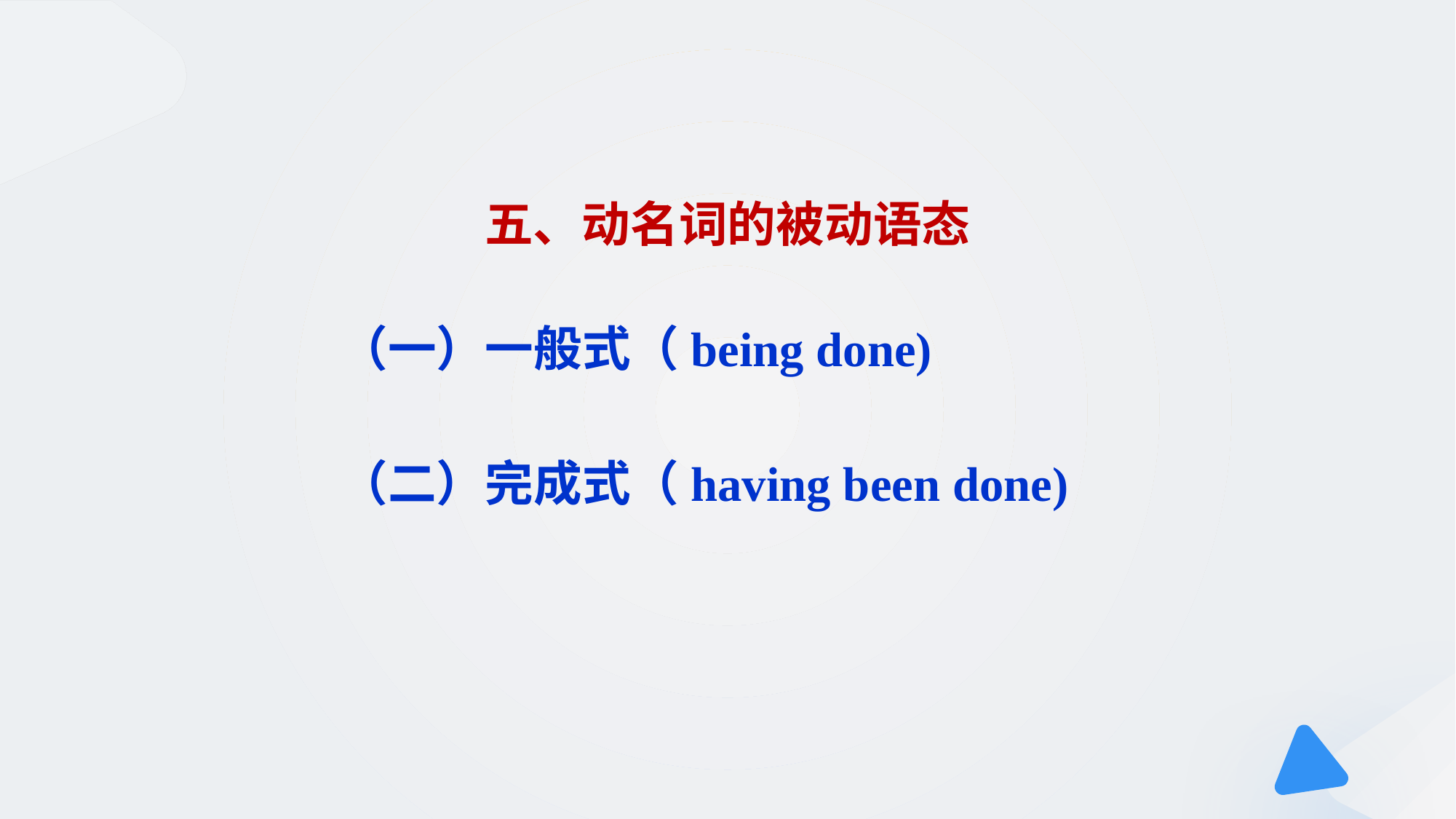

# 五、动名词的被动语态
（一）一般式（being done)

（二）完成式（having been done)